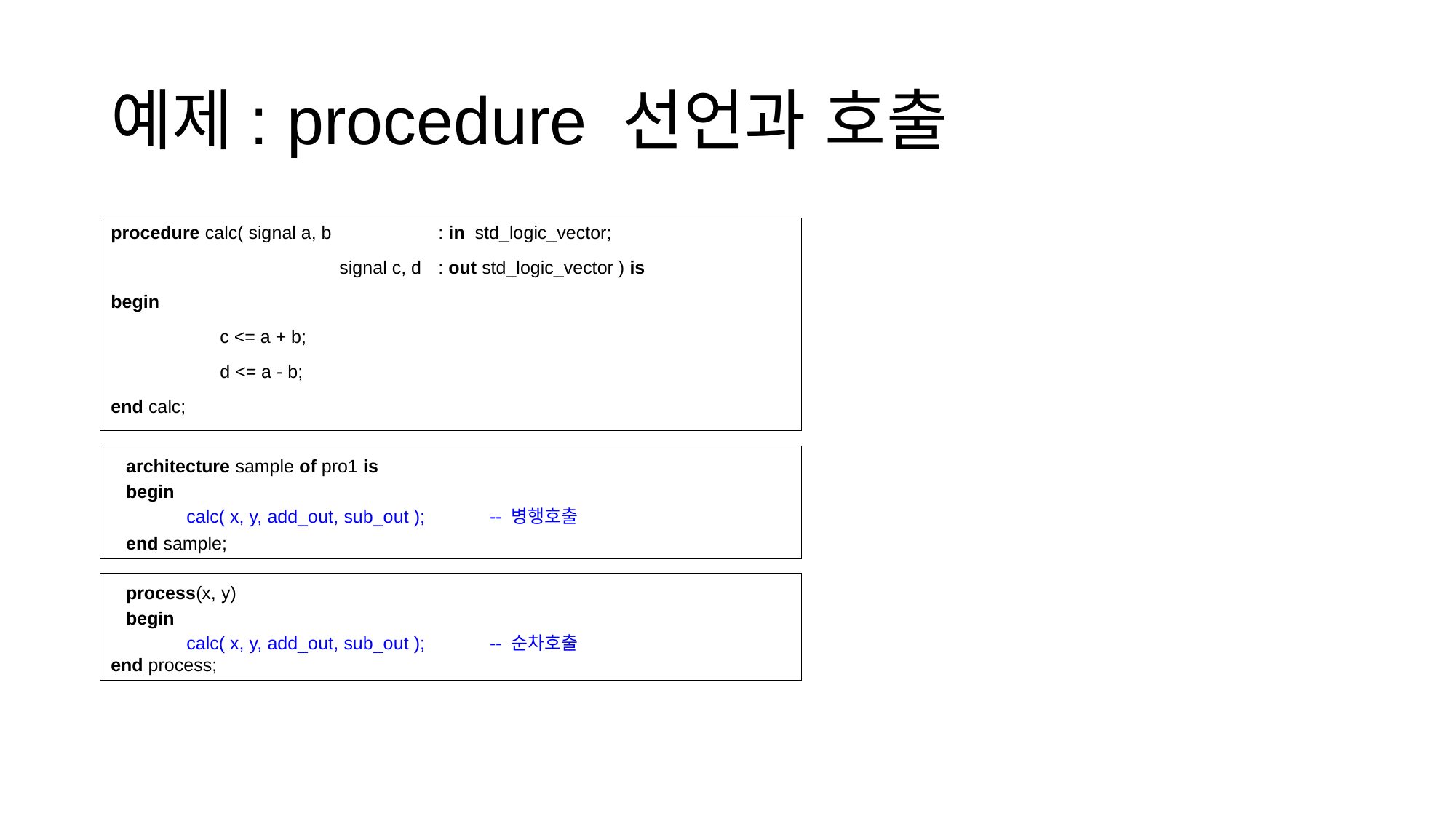

# 예제: procedure 선언과 호출
procedure calc( signal a, b	: in  std_logic_vector;
		  signal c, d 	: out std_logic_vector ) is
begin
	c <= a + b;
	d <= a - b;
end calc;

architecture sample of pro1 is
begin
	calc( x, y, add_out, sub_out );		-- 병행호출
end sample;
process(x, y)
begin
	calc( x, y, add_out, sub_out );		-- 순차호출
end process;